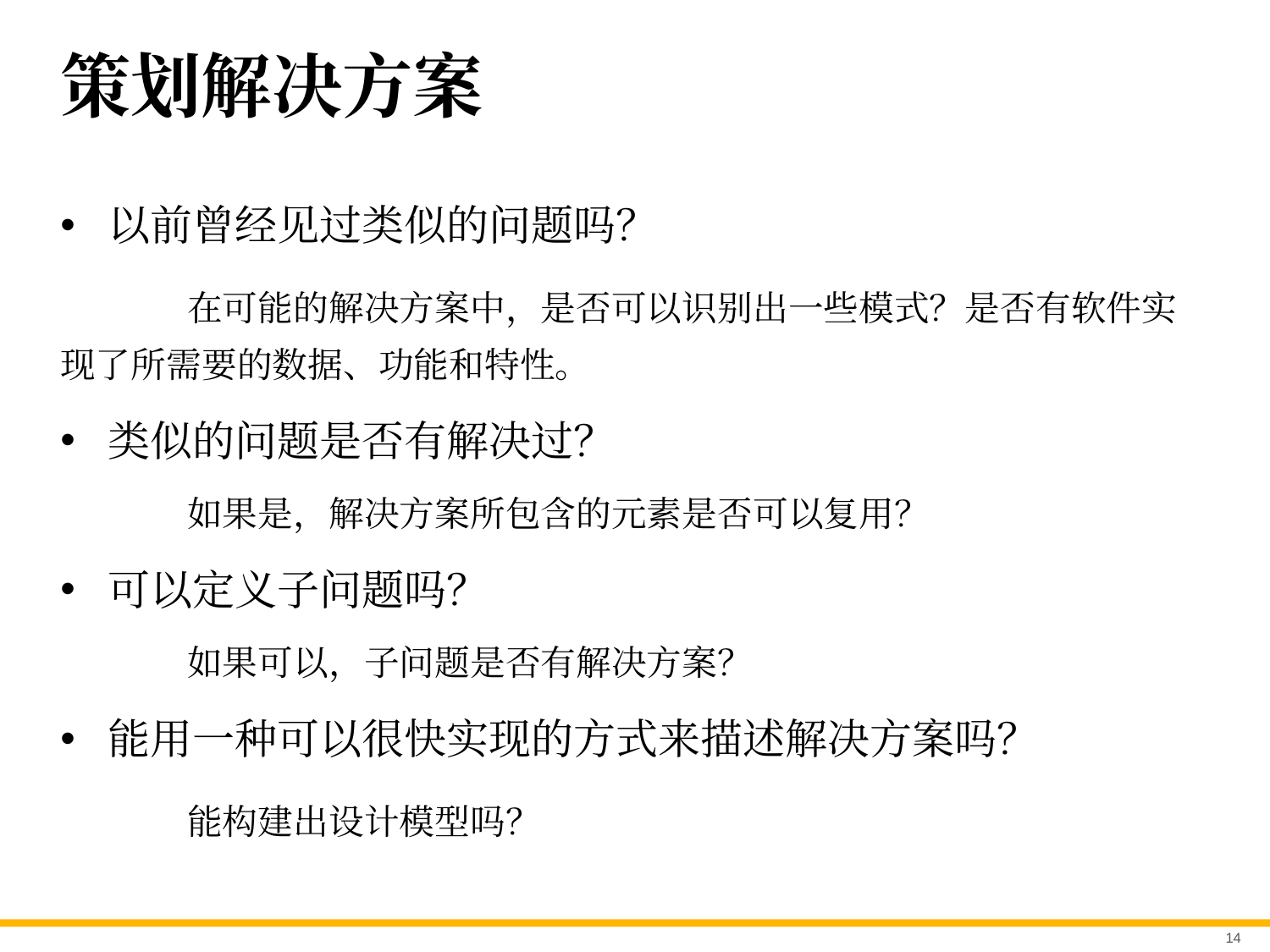

# 策划解决方案
以前曾经见过类似的问题吗？
	在可能的解决方案中，是否可以识别出一些模式？是否有软件实	现了所需要的数据、功能和特性。
类似的问题是否有解决过？
	如果是，解决方案所包含的元素是否可以复用？
可以定义子问题吗？
	如果可以，子问题是否有解决方案？
能用一种可以很快实现的方式来描述解决方案吗？
	能构建出设计模型吗？

14